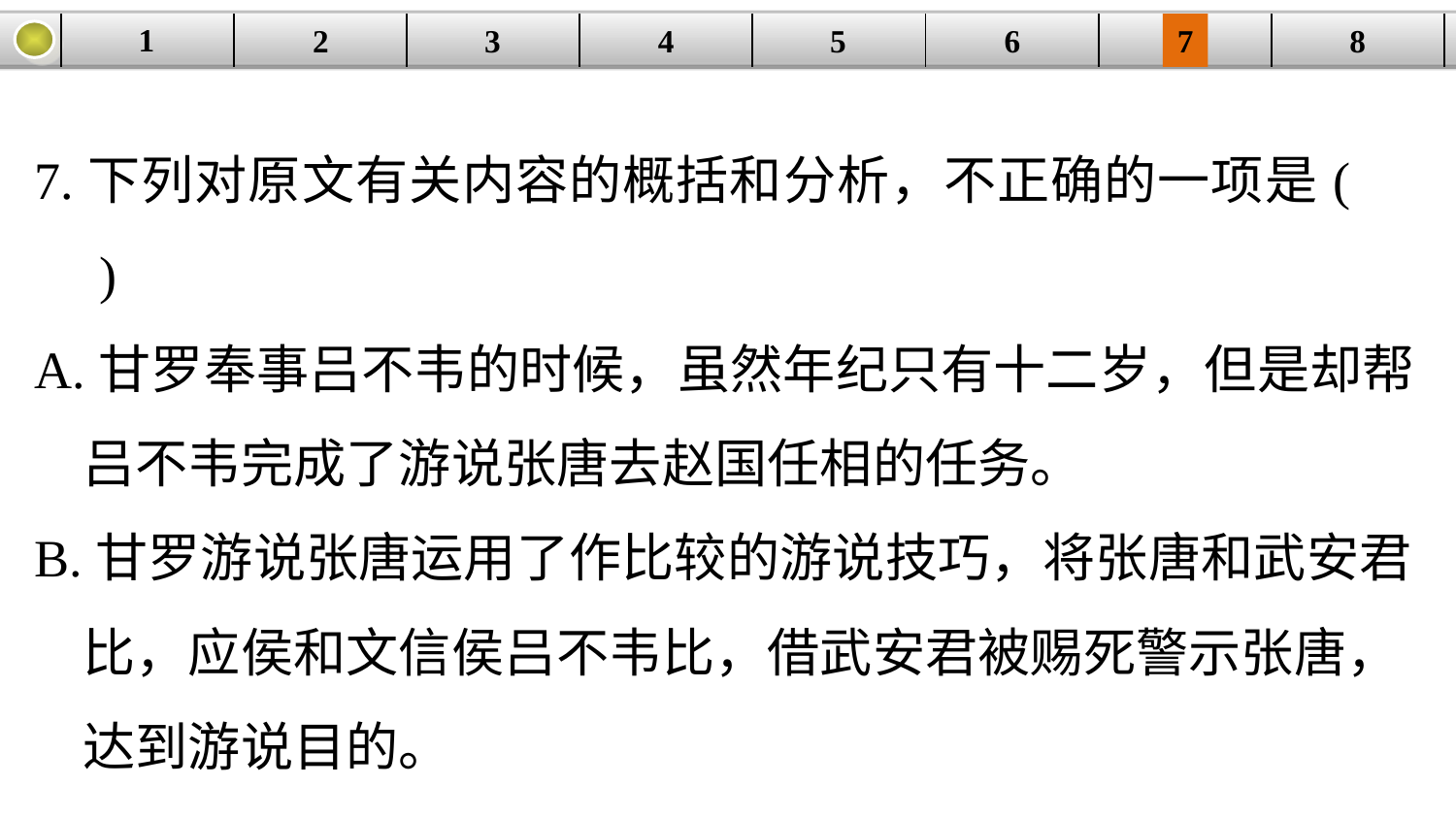

1
3
4
5
6
8
2
|  |  |  |  |  |  |  |  |
| --- | --- | --- | --- | --- | --- | --- | --- |
7

7.下列对原文有关内容的概括和分析，不正确的一项是(　　)
A.甘罗奉事吕不韦的时候，虽然年纪只有十二岁，但是却帮
   吕不韦完成了游说张唐去赵国任相的任务。
B.甘罗游说张唐运用了作比较的游说技巧，将张唐和武安君
   比，应侯和文信侯吕不韦比，借武安君被赐死警示张唐，
   达到游说目的。